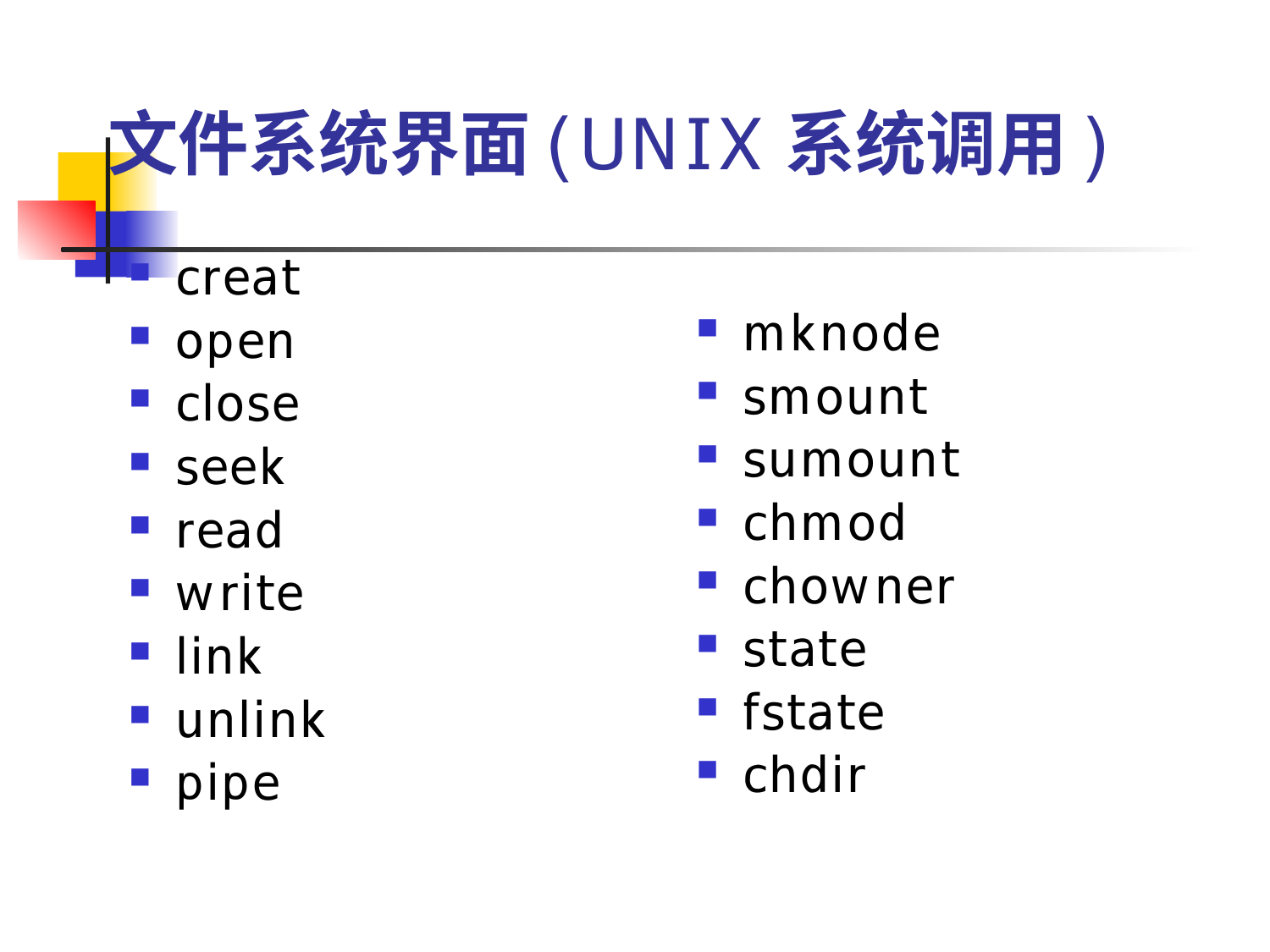

# 文件系统界面(UNIX系统调用)
creat
open
close
seek
read
write
link
unlink
pipe

mknode
smount
sumount
chmod
chowner
state
fstate
chdir